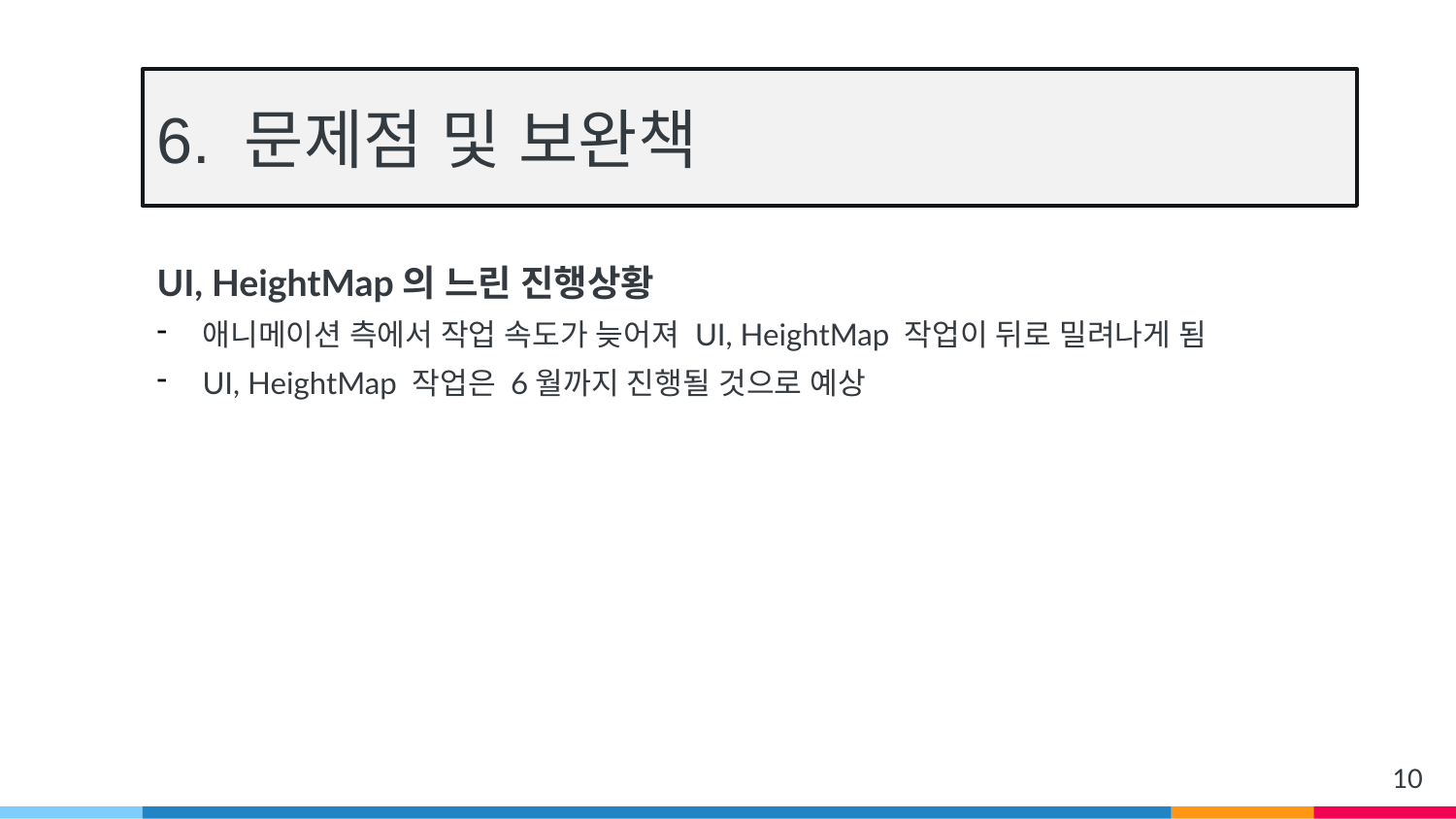

# 6. 문제점 및 보완책
UI, HeightMap의 느린 진행상황
애니메이션 측에서 작업 속도가 늦어져 UI, HeightMap 작업이 뒤로 밀려나게 됨
UI, HeightMap 작업은 6월까지 진행될 것으로 예상
10